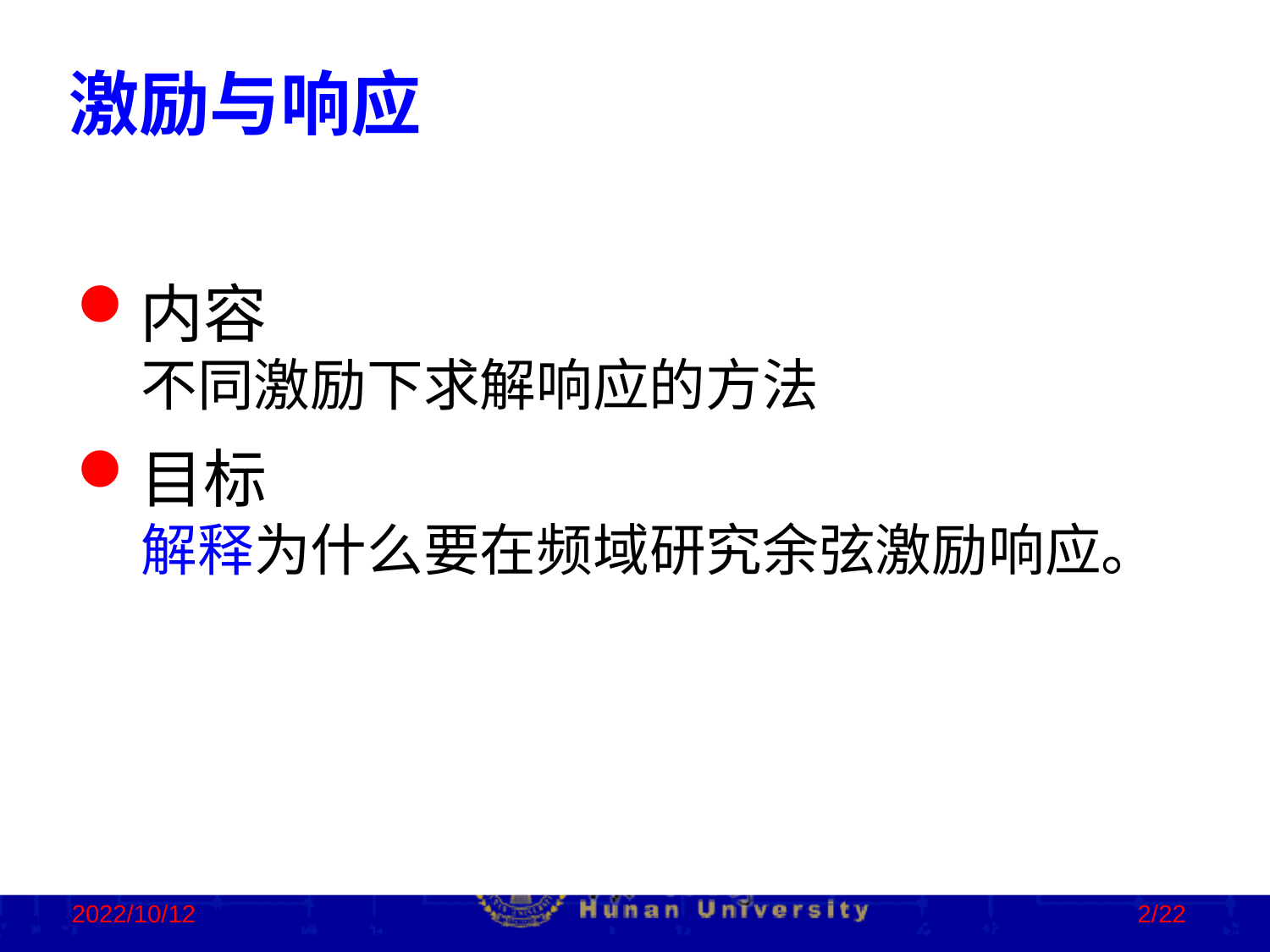

激励与响应
内容
    不同激励下求解响应的方法
目标
    解释为什么要在频域研究余弦激励响应。
2022/10/12
2/22